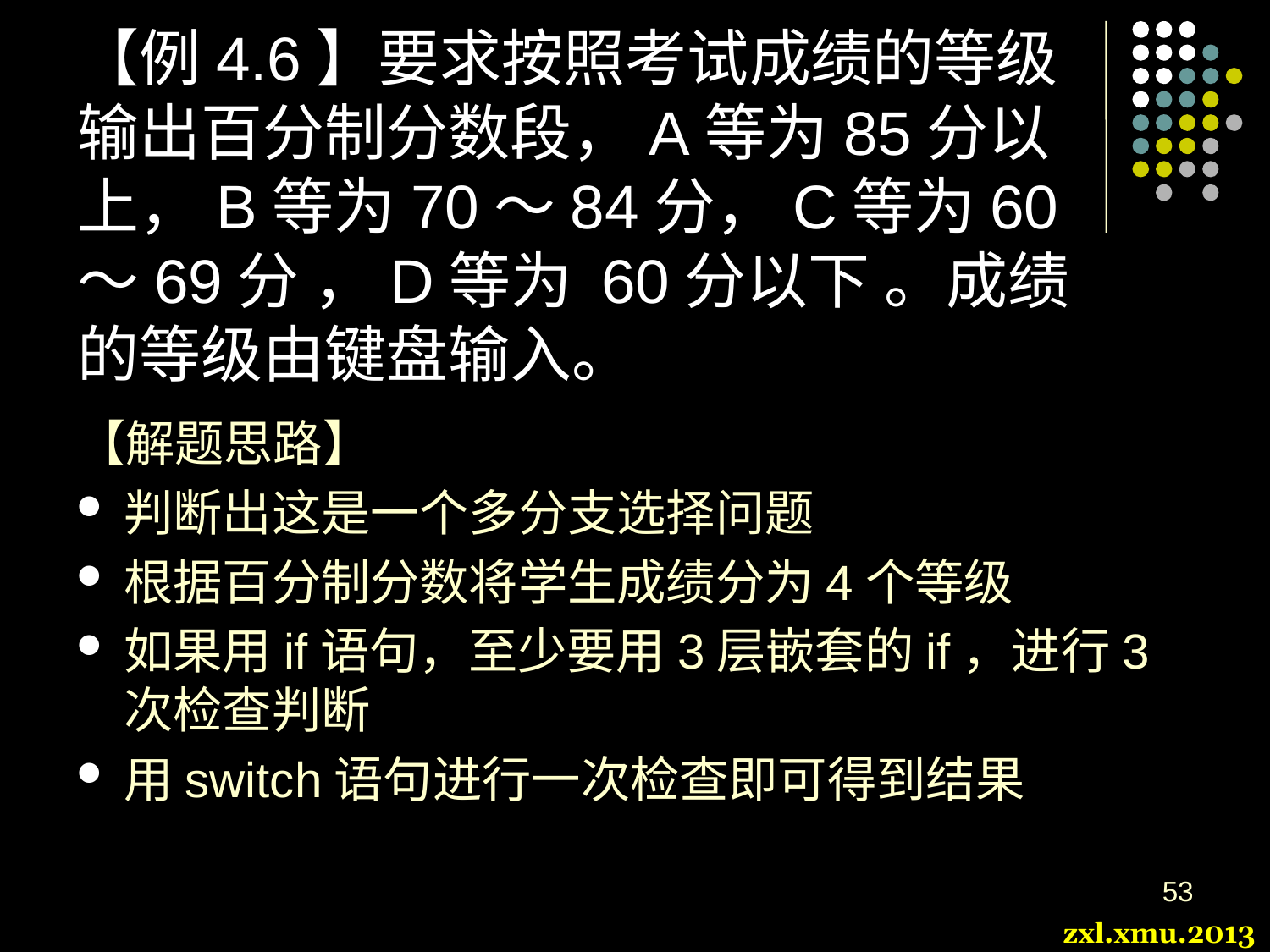

# 【例4.6】要求按照考试成绩的等级输出百分制分数段，A等为85分以上，B等为70～84分，C等为60～69分 ，D等为 60分以下 。成绩的等级由键盘输入。
【解题思路】
判断出这是一个多分支选择问题
根据百分制分数将学生成绩分为4个等级
如果用if语句，至少要用3层嵌套的if，进行3次检查判断
用switch语句进行一次检查即可得到结果

53